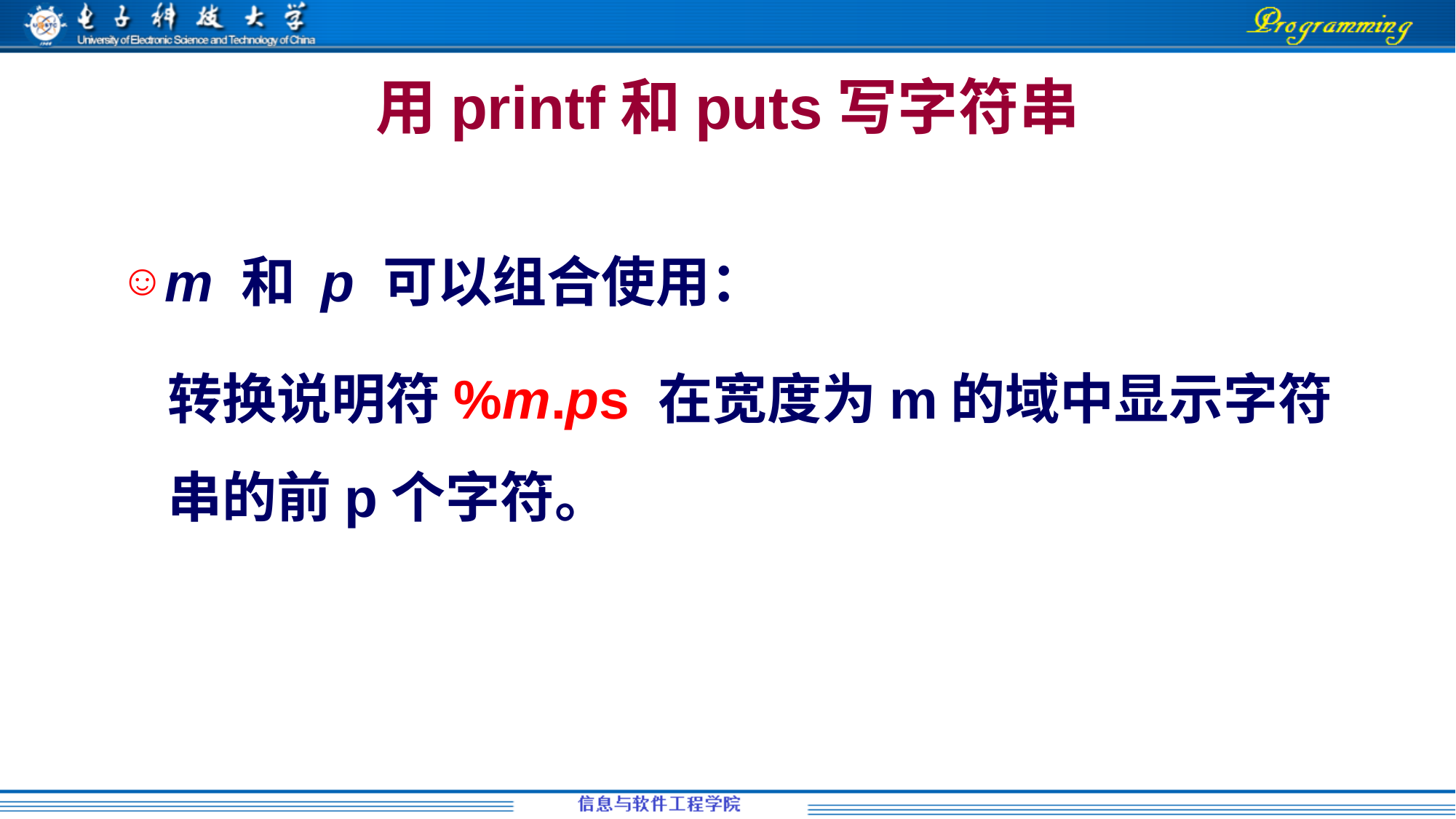

# 用printf和puts写字符串
m 和 p 可以组合使用：
转换说明符%m.ps 在宽度为m的域中显示字符串的前p个字符。